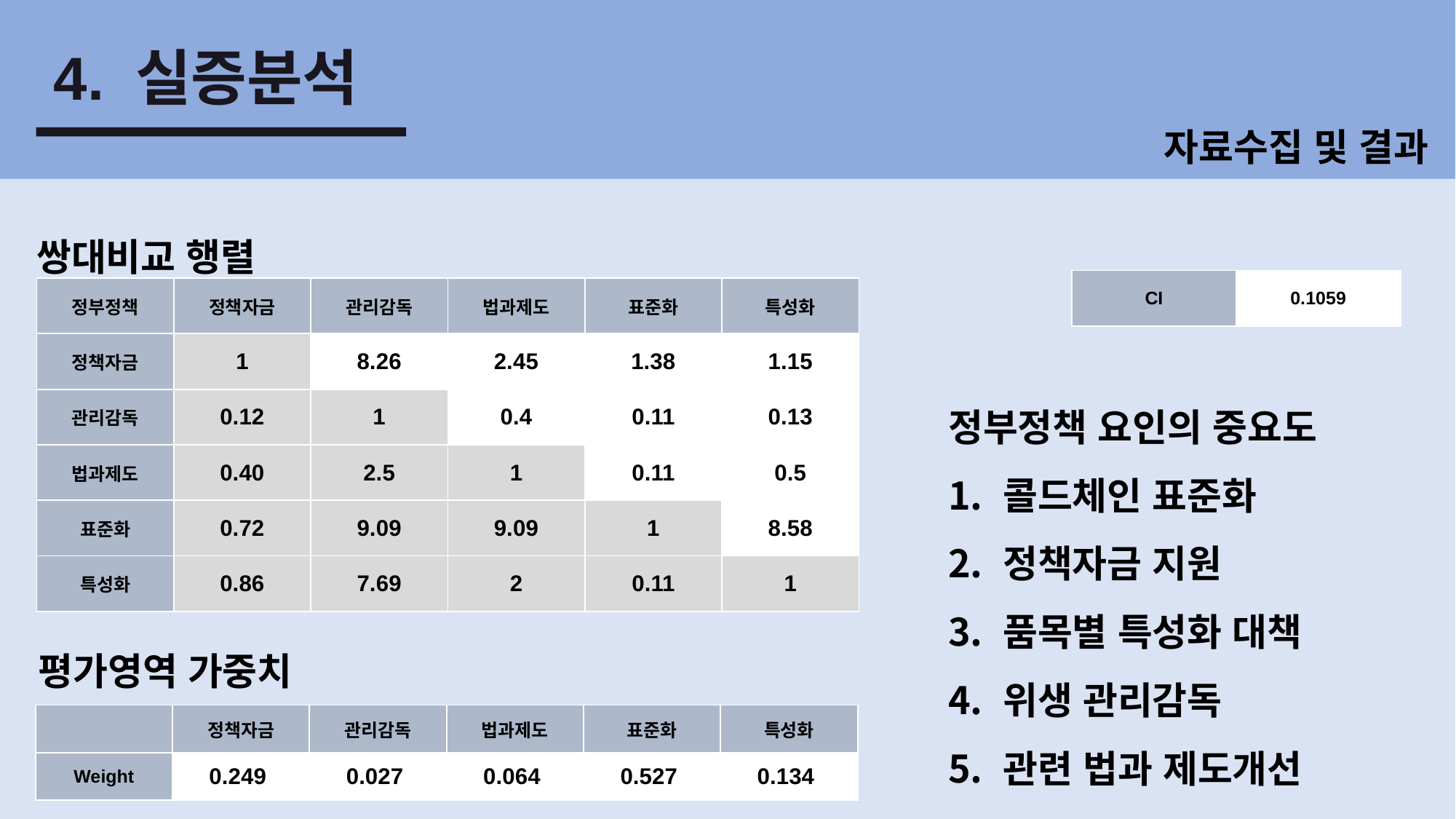

4. 실증분석
자료수집 및 결과

쌍대비교 행렬
| CI | 0.1059 |
| --- | --- |
| 정부정책 | 정책자금 | 관리감독 | 법과제도 | 표준화 | 특성화 |
| --- | --- | --- | --- | --- | --- |
| 정책자금 | 1 | 8.26 | 2.45 | 1.38 | 1.15 |
| 관리감독 | 0.12 | 1 | 0.4 | 0.11 | 0.13 |
| 법과제도 | 0.40 | 2.5 | 1 | 0.11 | 0.5 |
| 표준화 | 0.72 | 9.09 | 9.09 | 1 | 8.58 |
| 특성화 | 0.86 | 7.69 | 2 | 0.11 | 1 |
정부정책 요인의 중요도
콜드체인 표준화
정책자금 지원
품목별 특성화 대책
위생 관리감독
관련 법과 제도개선
평가영역 가중치
|  | 정책자금 | 관리감독 | 법과제도 | 표준화 | 특성화 |
| --- | --- | --- | --- | --- | --- |
| Weight | 0.249 | 0.027 | 0.064 | 0.527 | 0.134 |